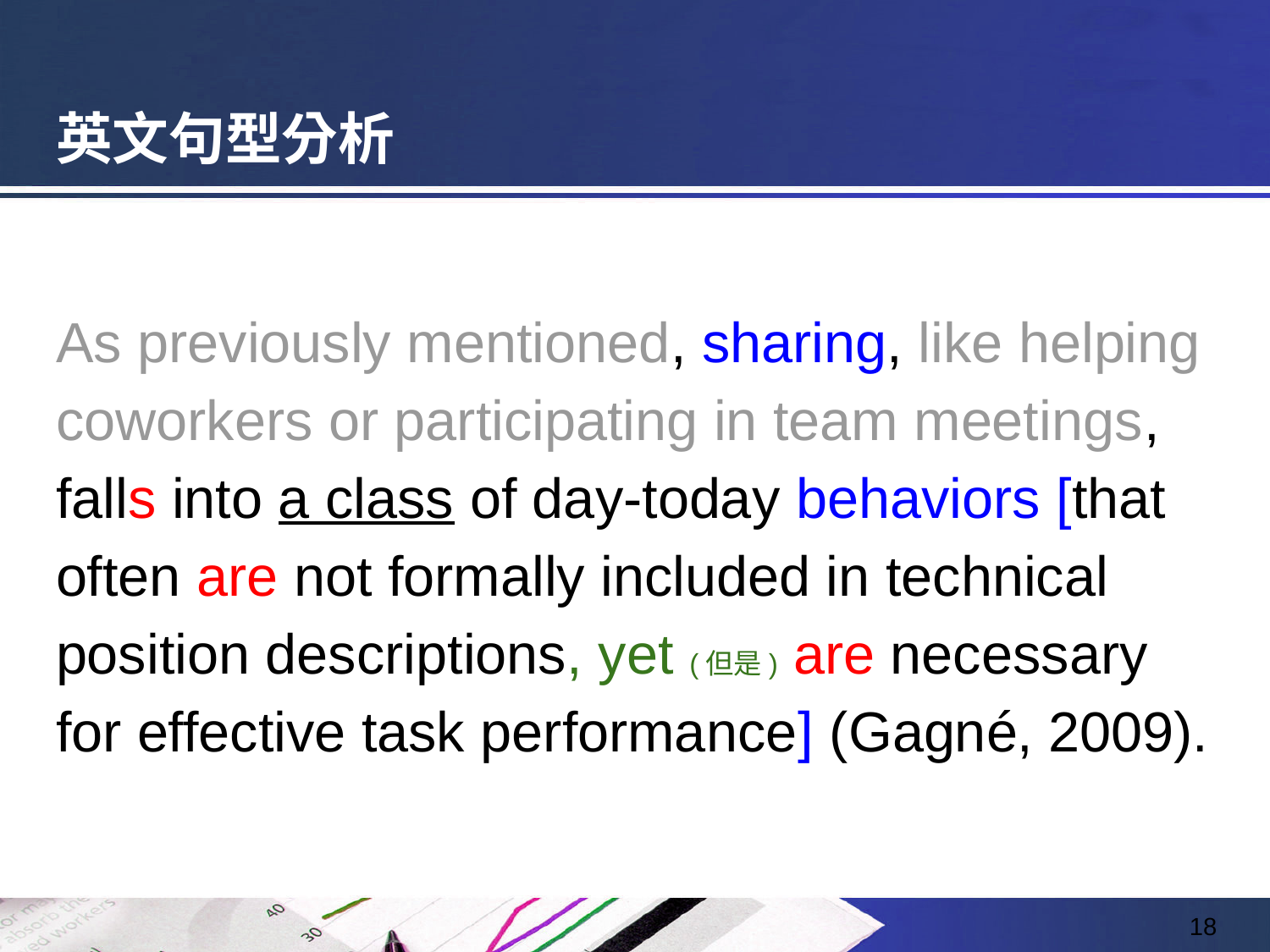

# 英文句型分析
As previously mentioned, sharing, like helping coworkers or participating in team meetings, falls into a class of day-today behaviors [that often are not formally included in technical position descriptions, yet (但是) are necessary for effective task performance] (Gagné, 2009).
18